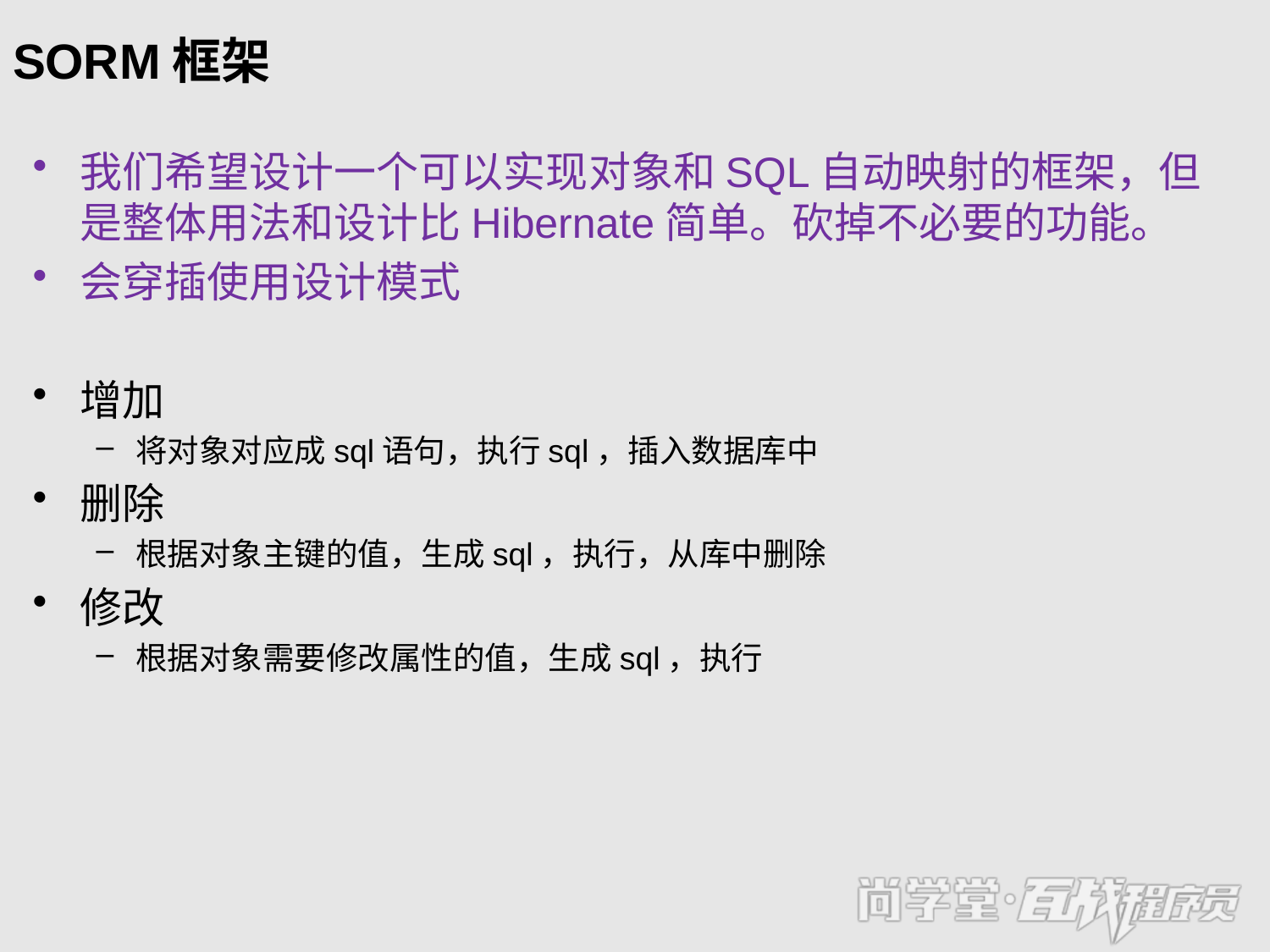

# SORM框架
我们希望设计一个可以实现对象和SQL自动映射的框架，但是整体用法和设计比Hibernate简单。砍掉不必要的功能。
会穿插使用设计模式

增加
将对象对应成sql语句，执行sql，插入数据库中
删除
根据对象主键的值，生成sql，执行，从库中删除
修改
根据对象需要修改属性的值，生成sql，执行